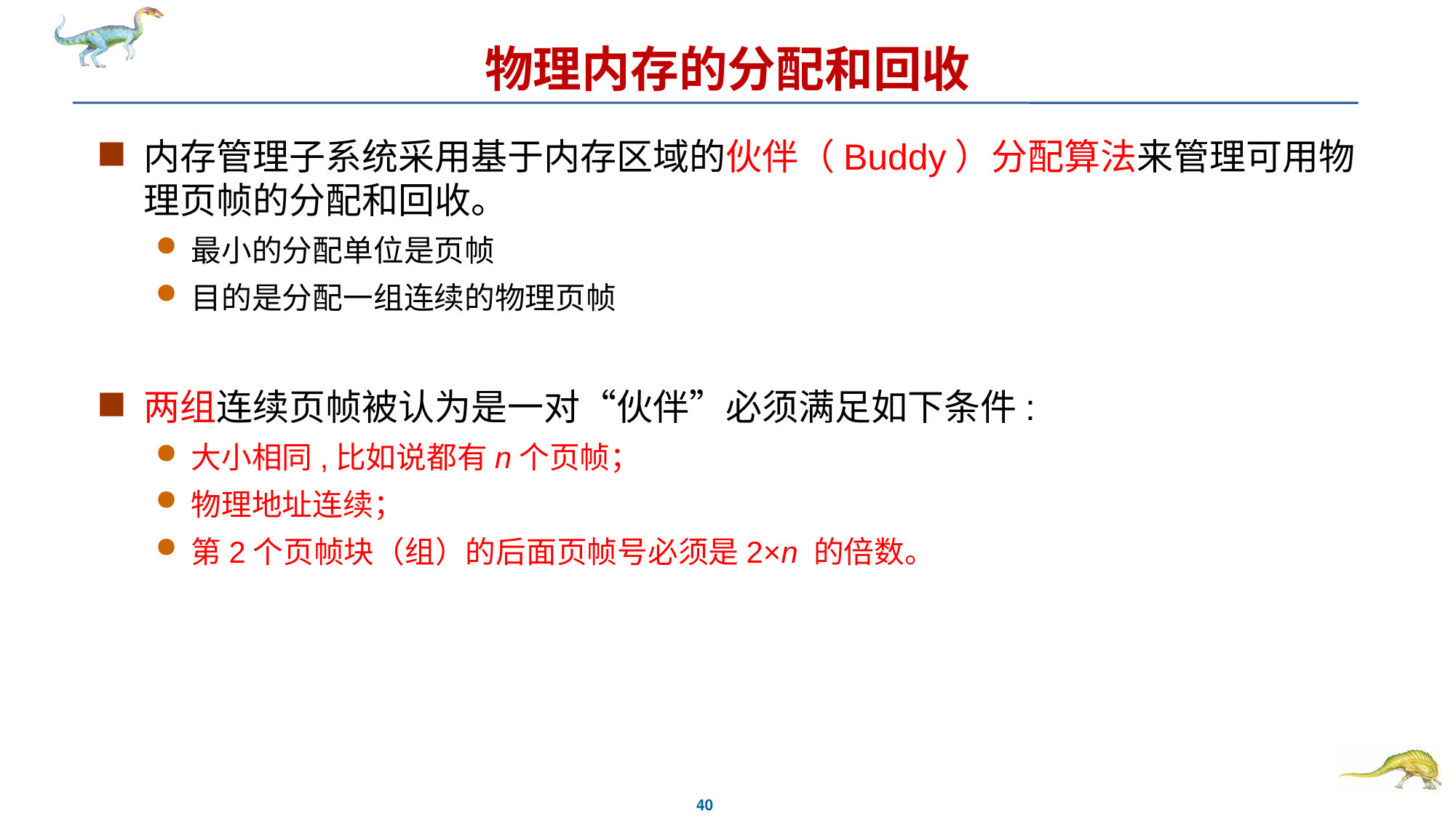

# 物理内存的分配和回收
内存管理子系统采用基于内存区域的伙伴（Buddy）分配算法来管理可用物理页帧的分配和回收。
最小的分配单位是页帧
目的是分配一组连续的物理页帧

两组连续页帧被认为是一对“伙伴”必须满足如下条件:
大小相同,比如说都有n个页帧；
物理地址连续；
第2个页帧块（组）的后面页帧号必须是2×n 的倍数。